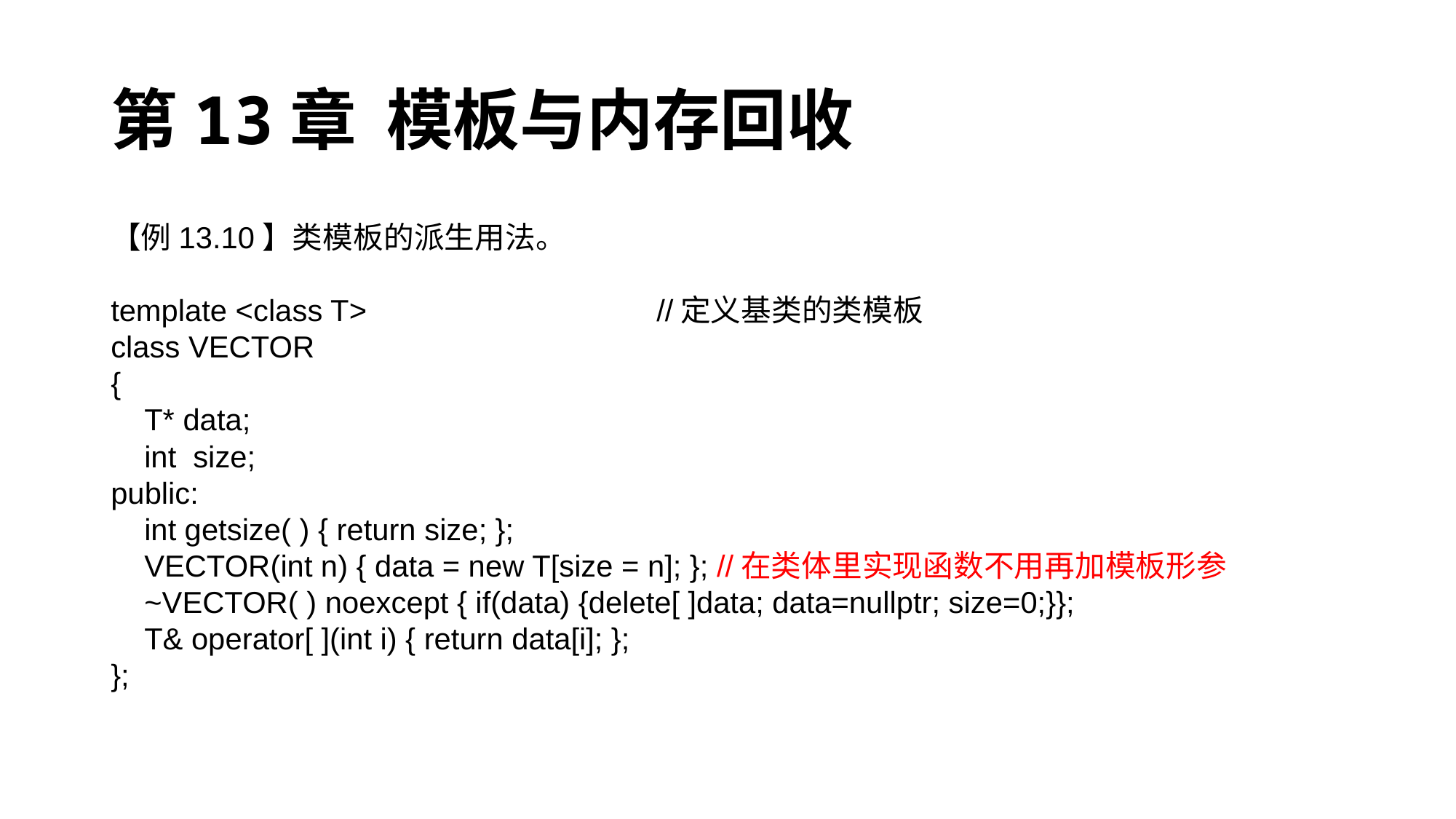

# 第13章  模板与内存回收
【例13.10】类模板的派生用法。

template <class T>			//定义基类的类模板
class VECTOR
{
    T* data;
    int  size;
public:
    int getsize( ) { return size; };
    VECTOR(int n) { data = new T[size = n]; }; //在类体里实现函数不用再加模板形参
    ~VECTOR( ) noexcept { if(data) {delete[ ]data; data=nullptr; size=0;}};
    T& operator[ ](int i) { return data[i]; };
};